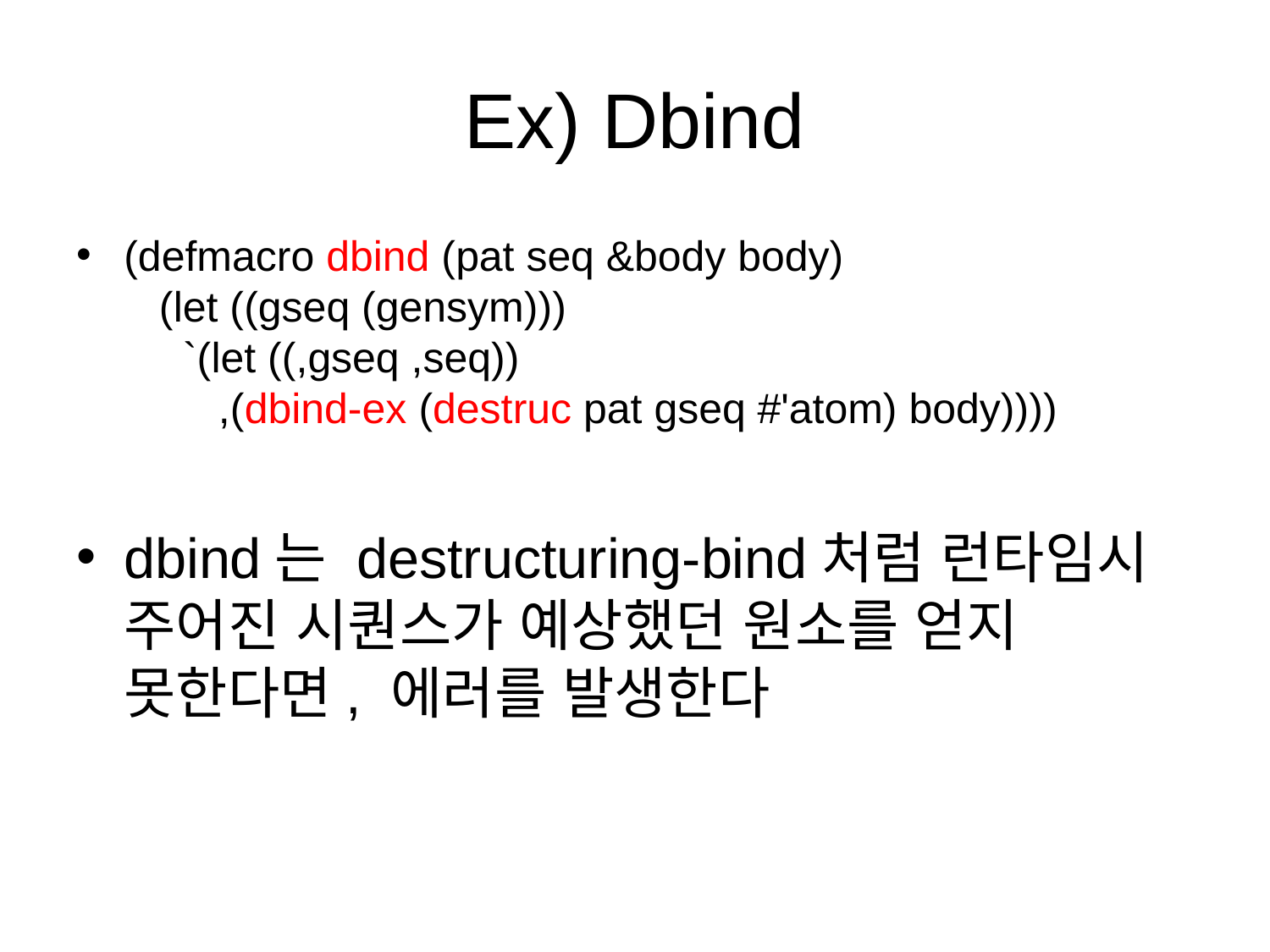

# Ex) Dbind
(defmacro dbind (pat seq &body body)
   (let ((gseq (gensym)))
     `(let ((,gseq ,seq))
        ,(dbind-ex (destruc pat gseq #'atom) body))))

dbind는 destructuring-bind처럼 런타임시 주어진 시퀀스가 예상했던 원소를 얻지 못한다면, 에러를 발생한다